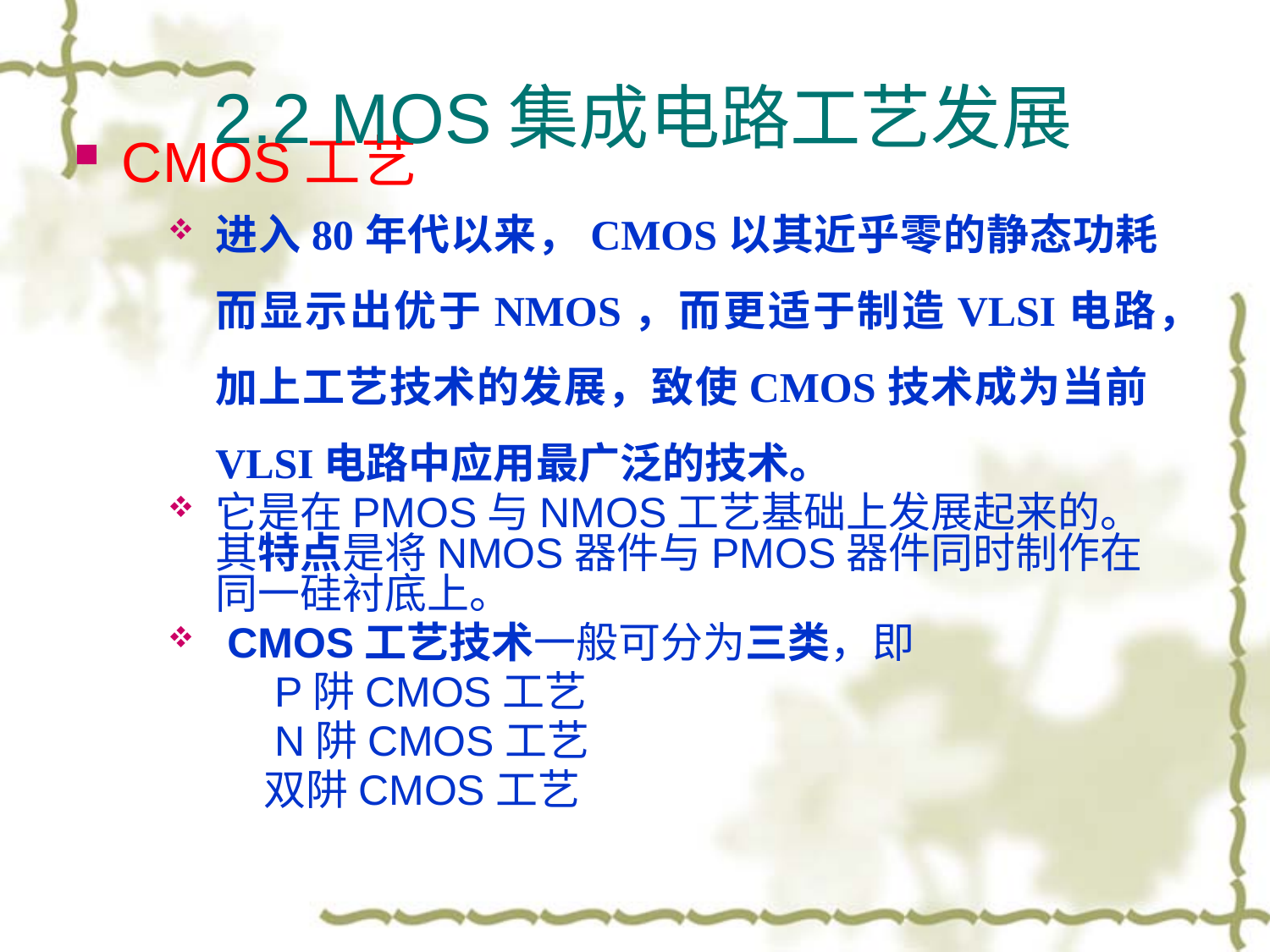

2.2 MOS集成电路工艺发展
CMOS工艺
进入80年代以来，CMOS以其近乎零的静态功耗而显示出优于NMOS，而更适于制造VLSI电路，加上工艺技术的发展，致使CMOS技术成为当前VLSI电路中应用最广泛的技术。
它是在PMOS与NMOS工艺基础上发展起来的。其特点是将NMOS器件与PMOS器件同时制作在同一硅衬底上。
 CMOS工艺技术一般可分为三类，即
         P阱CMOS工艺
         N阱CMOS工艺
         双阱CMOS工艺

42